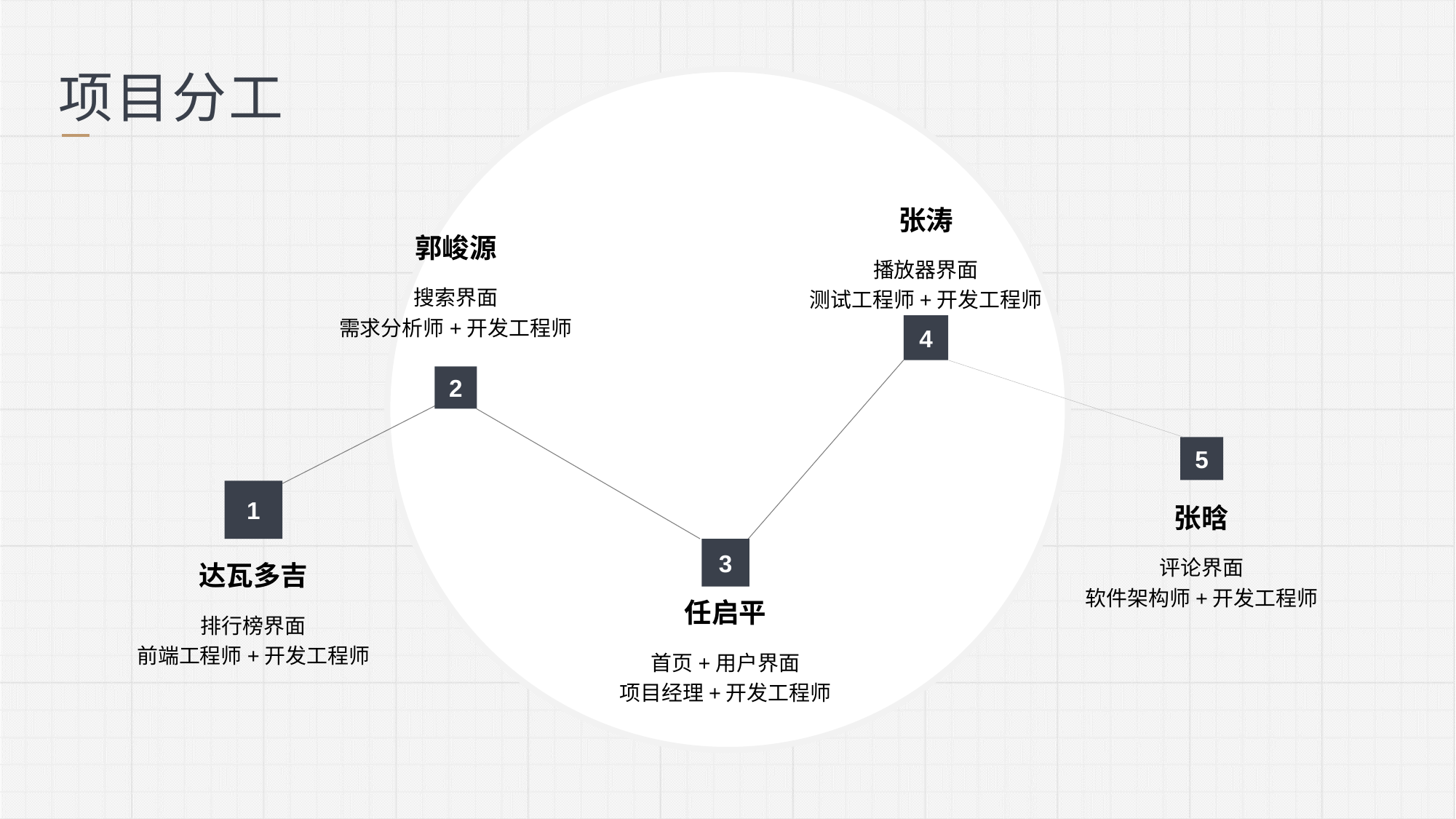

项目分工

张涛
郭峻源
播放器界面
测试工程师+开发工程师
搜索界面
需求分析师+开发工程师
4
2
5
1
张晗
3
评论界面
软件架构师+开发工程师
达瓦多吉
任启平
排行榜界面
前端工程师+开发工程师
首页+用户界面
项目经理+开发工程师